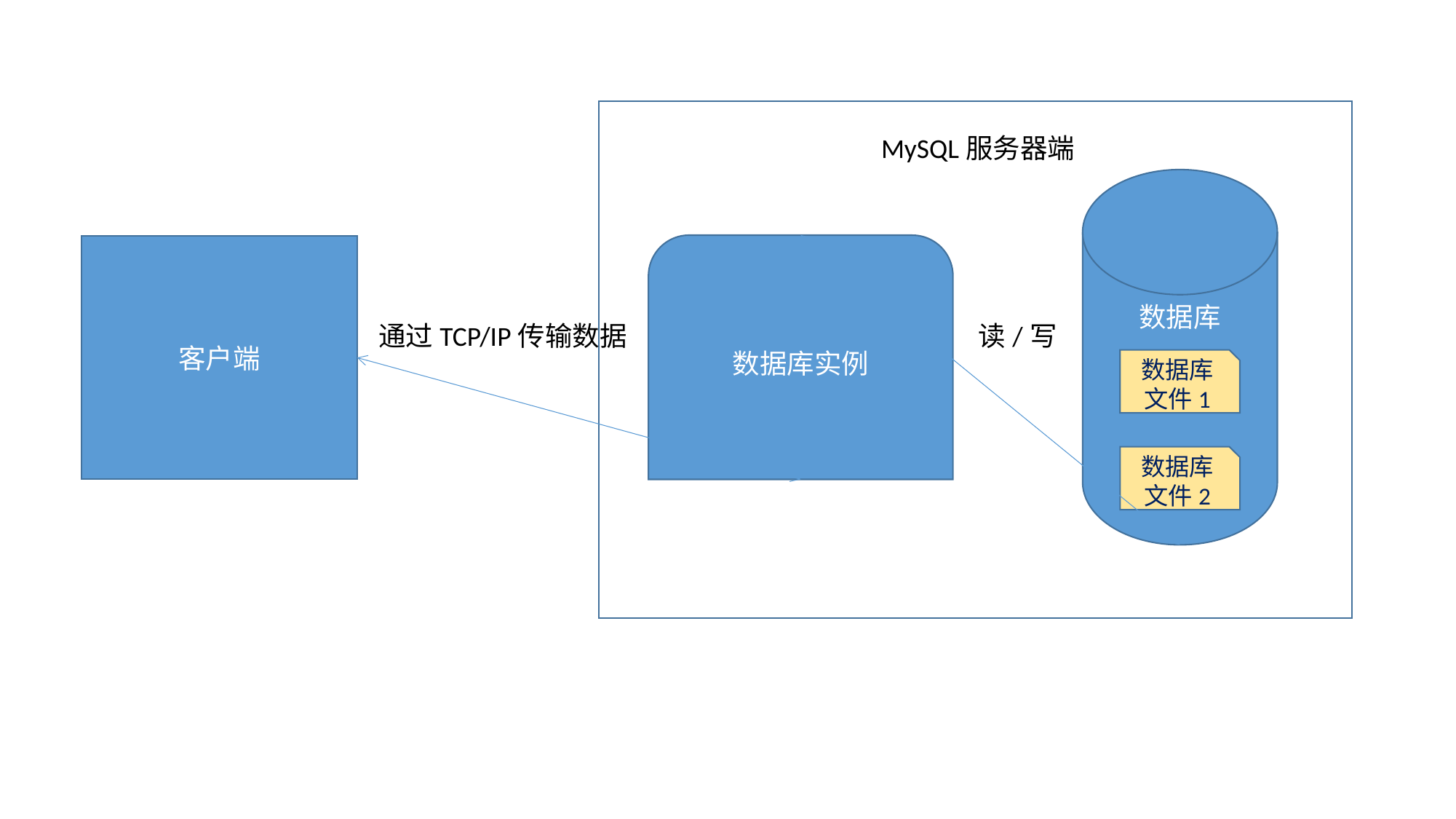

MySQL服务器端
数据库
数据库实例
客户端
通过TCP/IP传输数据
读/写
数据库文件1
数据库文件2